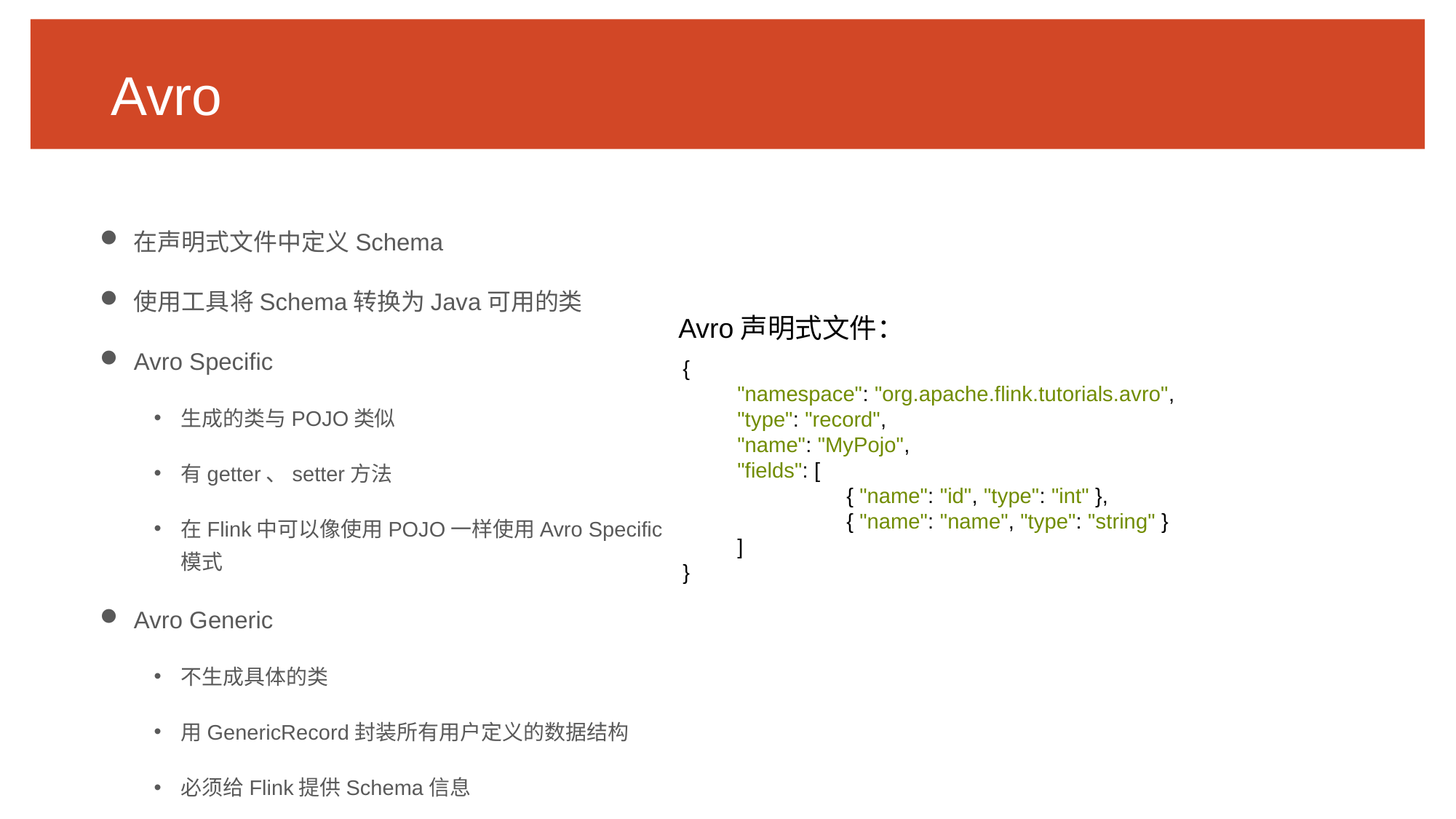

# Avro
在声明式文件中定义Schema
使用工具将Schema转换为Java可用的类
Avro Specific
生成的类与POJO类似
有getter、setter方法
在Flink中可以像使用POJO一样使用Avro Specific模式
Avro Generic
不生成具体的类
用GenericRecord封装所有用户定义的数据结构
必须给Flink提供Schema信息
Avro声明式文件：
{
"namespace": "org.apache.flink.tutorials.avro",
"type": "record",
"name": "MyPojo",
"fields": [
	{ "name": "id", "type": "int" },
	{ "name": "name", "type": "string" }
]
}